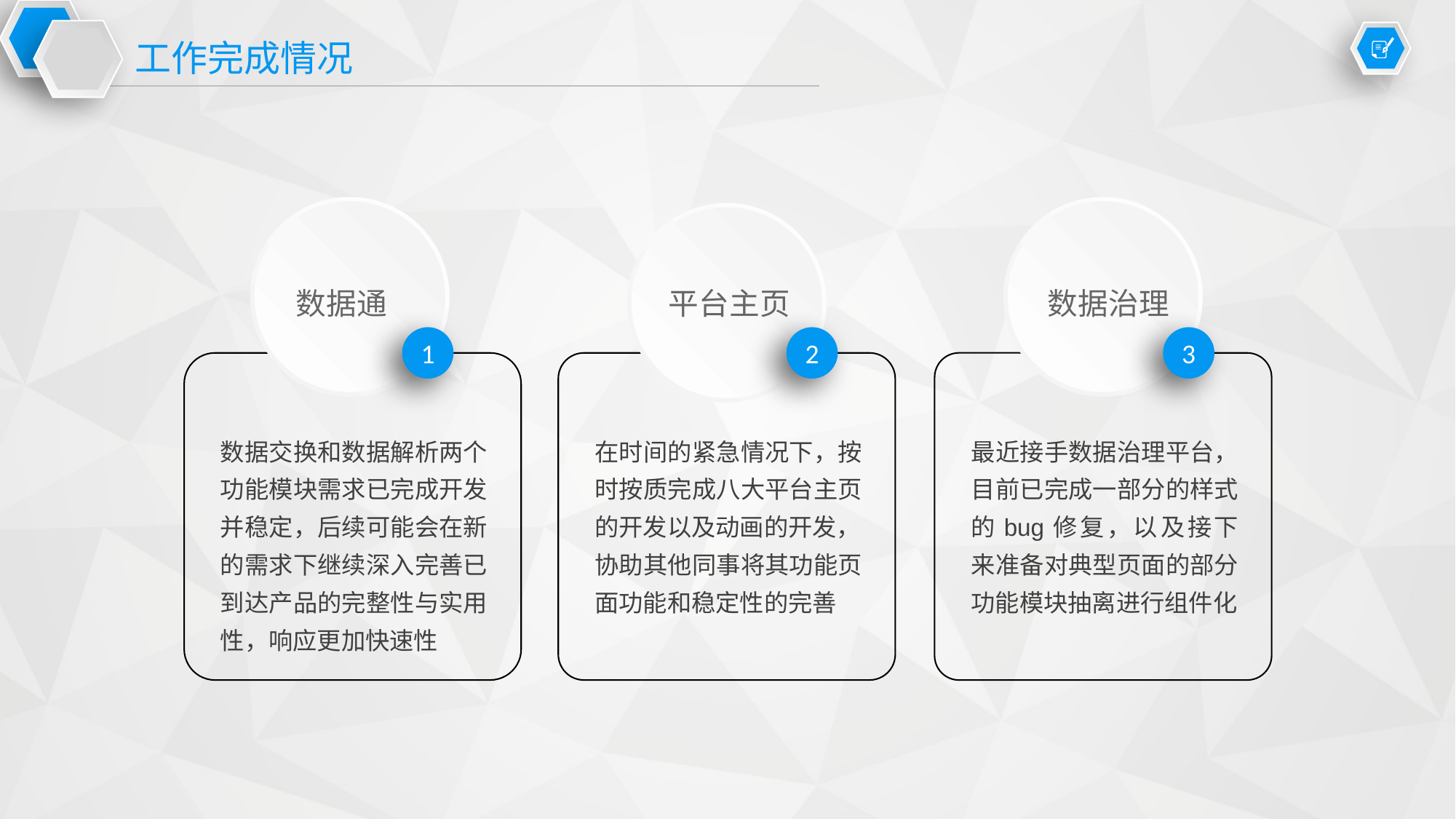

工作完成情况

数据通
1

数据治理
3

平台主页
2

数据交换和数据解析两个功能模块需求已完成开发并稳定，后续可能会在新的需求下继续深入完善已到达产品的完整性与实用性，响应更加快速性
在时间的紧急情况下，按时按质完成八大平台主页的开发以及动画的开发，
协助其他同事将其功能页面功能和稳定性的完善
最近接手数据治理平台，目前已完成一部分的样式的bug修复，以及接下来准备对典型页面的部分功能模块抽离进行组件化